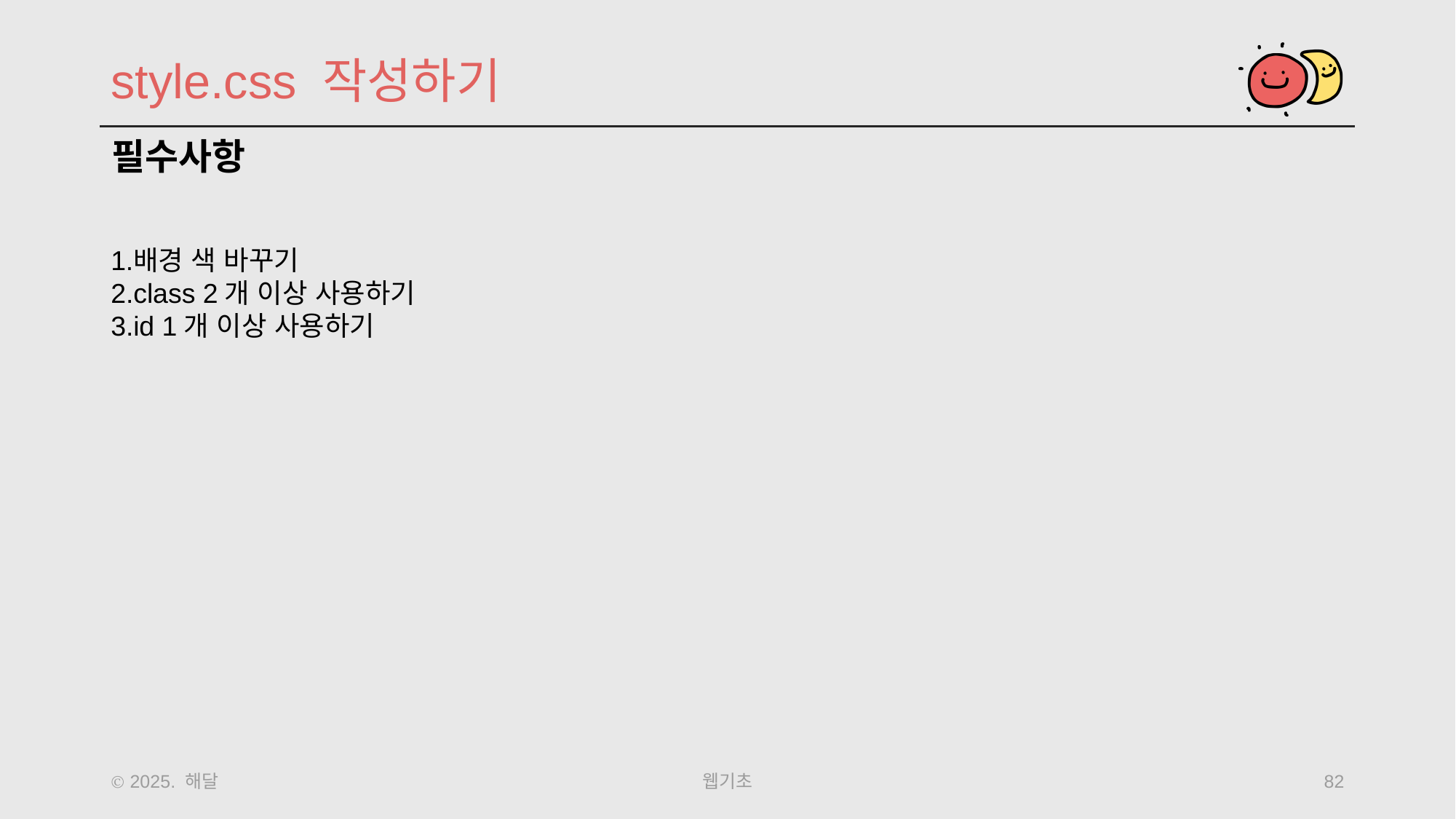

style.css 작성하기
필수사항

배경 색 바꾸기
class 2개 이상 사용하기
id 1개 이상 사용하기
Ⓒ 2025. 해달
웹기초
82